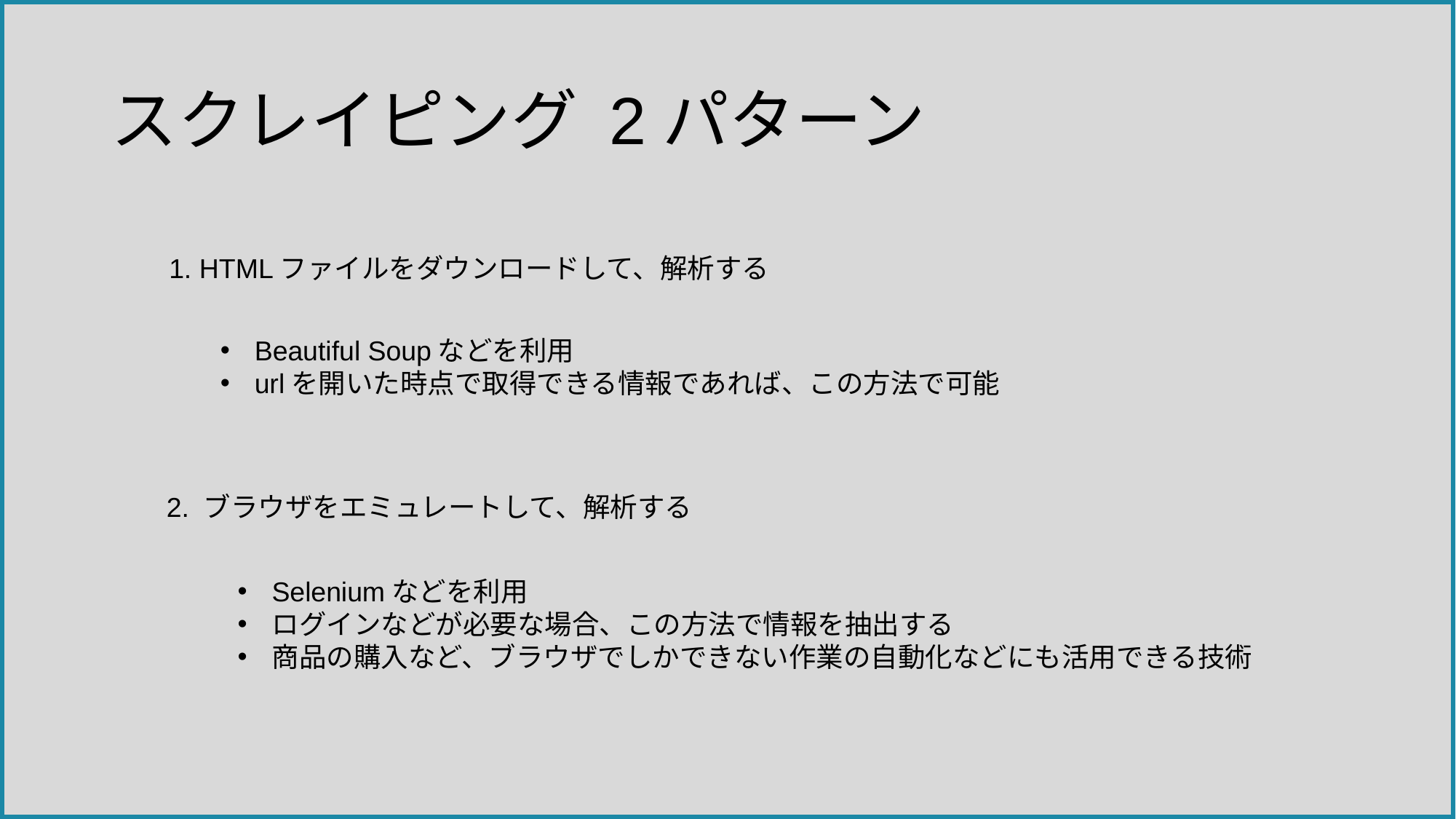

# スクレイピング 2パターン
1. HTMLファイルをダウンロードして、解析する
Beautiful Soupなどを利用
urlを開いた時点で取得できる情報であれば、この方法で可能
2. ブラウザをエミュレートして、解析する
Seleniumなどを利用
ログインなどが必要な場合、この方法で情報を抽出する
商品の購入など、ブラウザでしかできない作業の自動化などにも活用できる技術